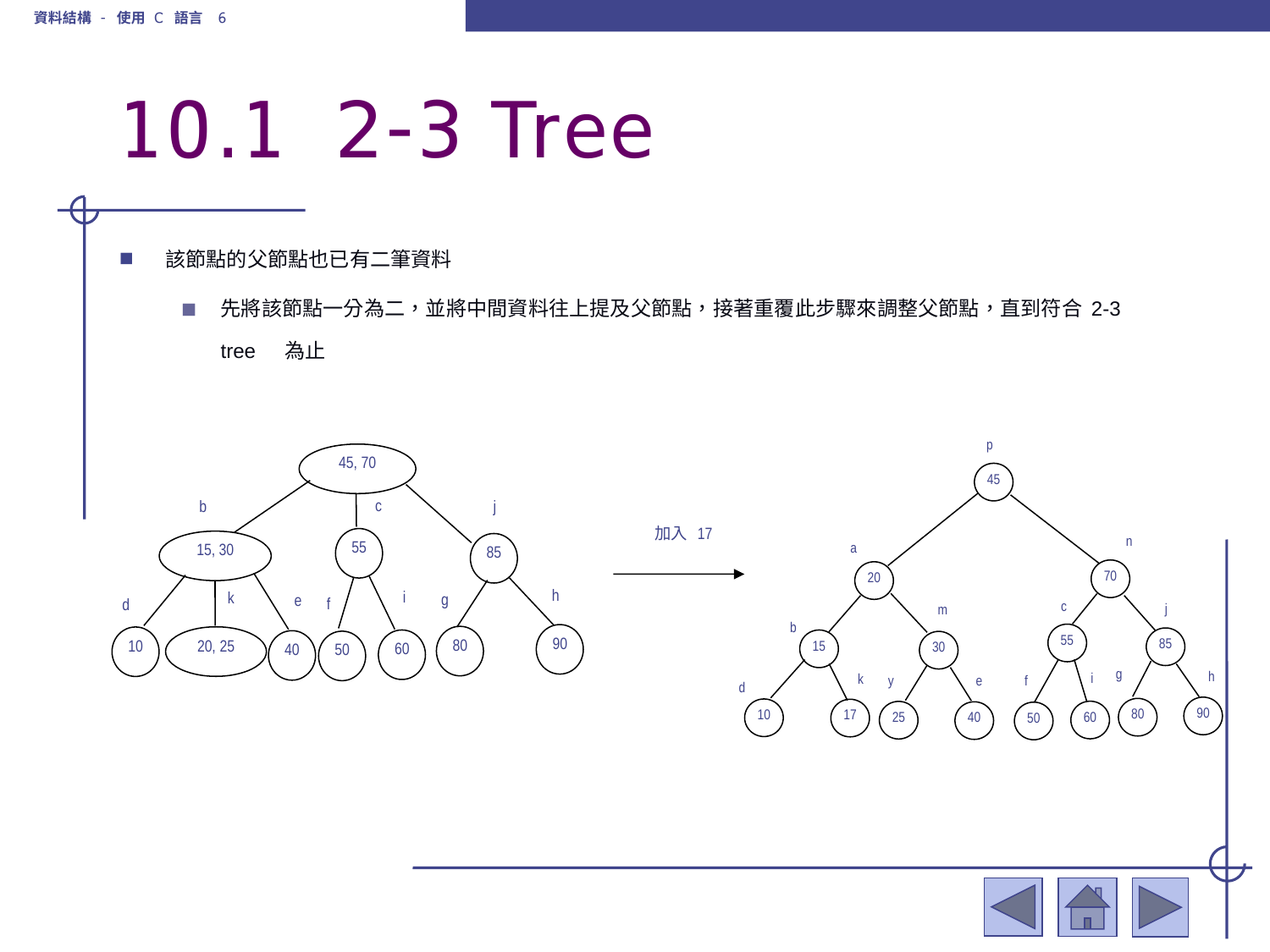

資料結構 - 使用 C 語言   6
# 10.1  2-3 Tree
該節點的父節點也已有二筆資料
先將該節點一分為二，並將中間資料往上提及父節點，接著重覆此步驟來調整父節點，直到符合2-3 tree　為止

p
45

n
a
70
20

c
j
m
b
55
85
15
30

g

h

i
k
e
y
f
d
90
80
10
17
60
25
40
50
45, 70

c
b
j
55
15, 30
85

h
i
k
g
e
f
d
90
80
20, 25
10
60
40
50
加入 17